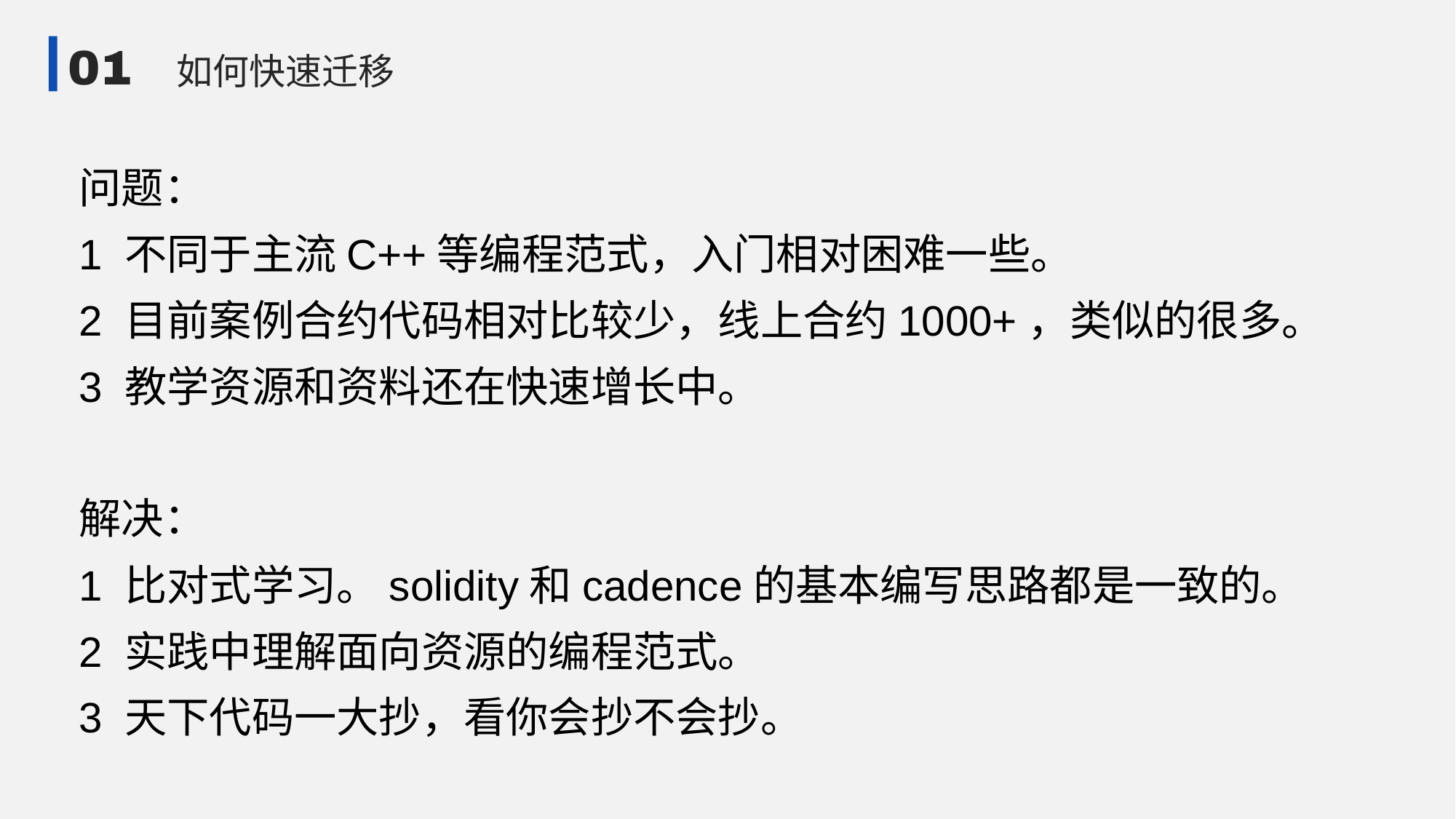

01  如何快速迁移

问题：
1 不同于主流C++等编程范式，入门相对困难一些。
2 目前案例合约代码相对比较少，线上合约1000+，类似的很多。
3 教学资源和资料还在快速增长中。

解决：
1 比对式学习。solidity和cadence的基本编写思路都是一致的。
2 实践中理解面向资源的编程范式。
3 天下代码一大抄，看你会抄不会抄。